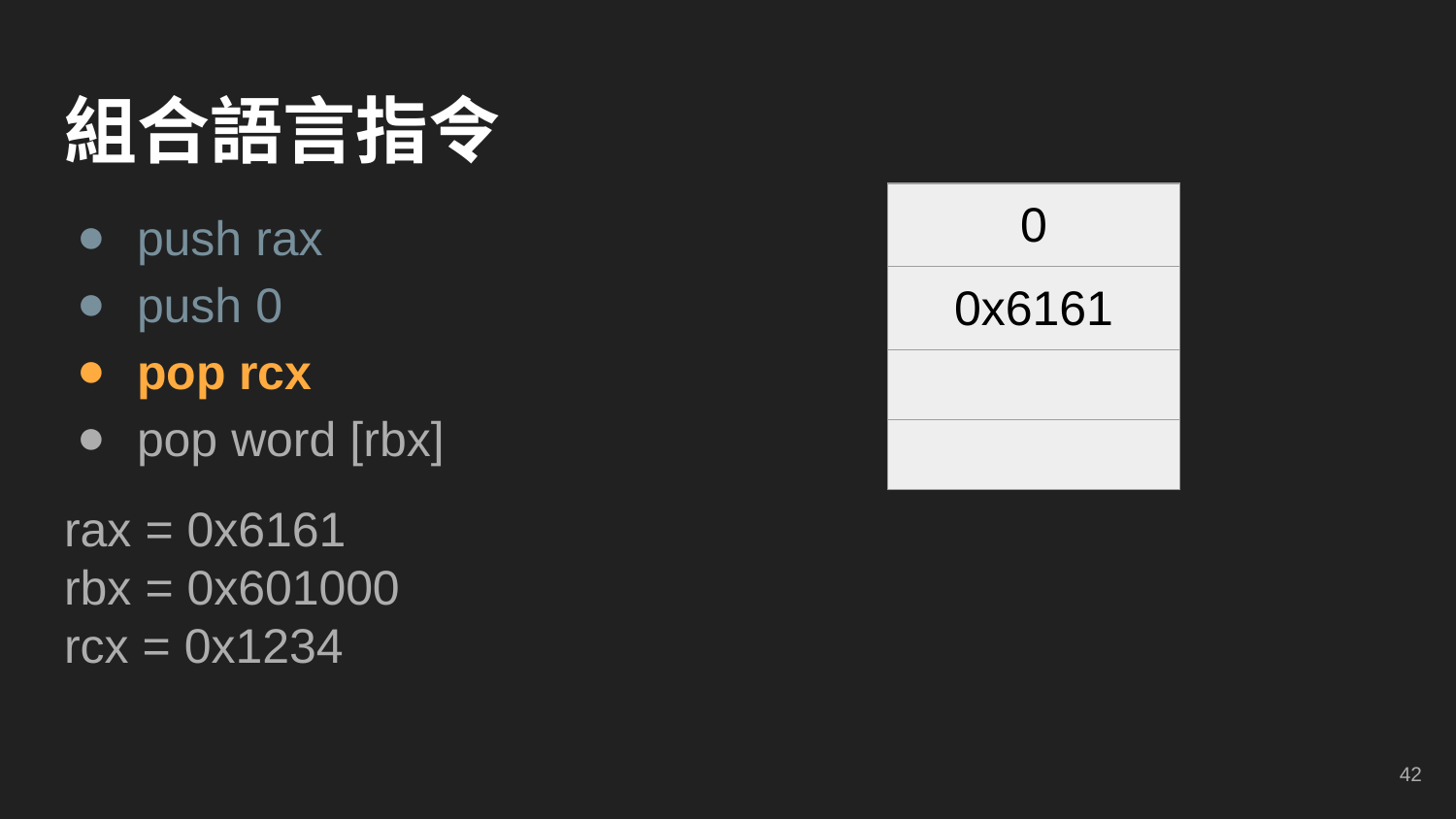

# 組合語言指令
push rax
push 0
pop rcx
pop word [rbx]
rax = 0x6161
rbx = 0x601000
rcx = 0x1234
| 0 |
| --- |
| 0x6161 |
|  |
|  |
42